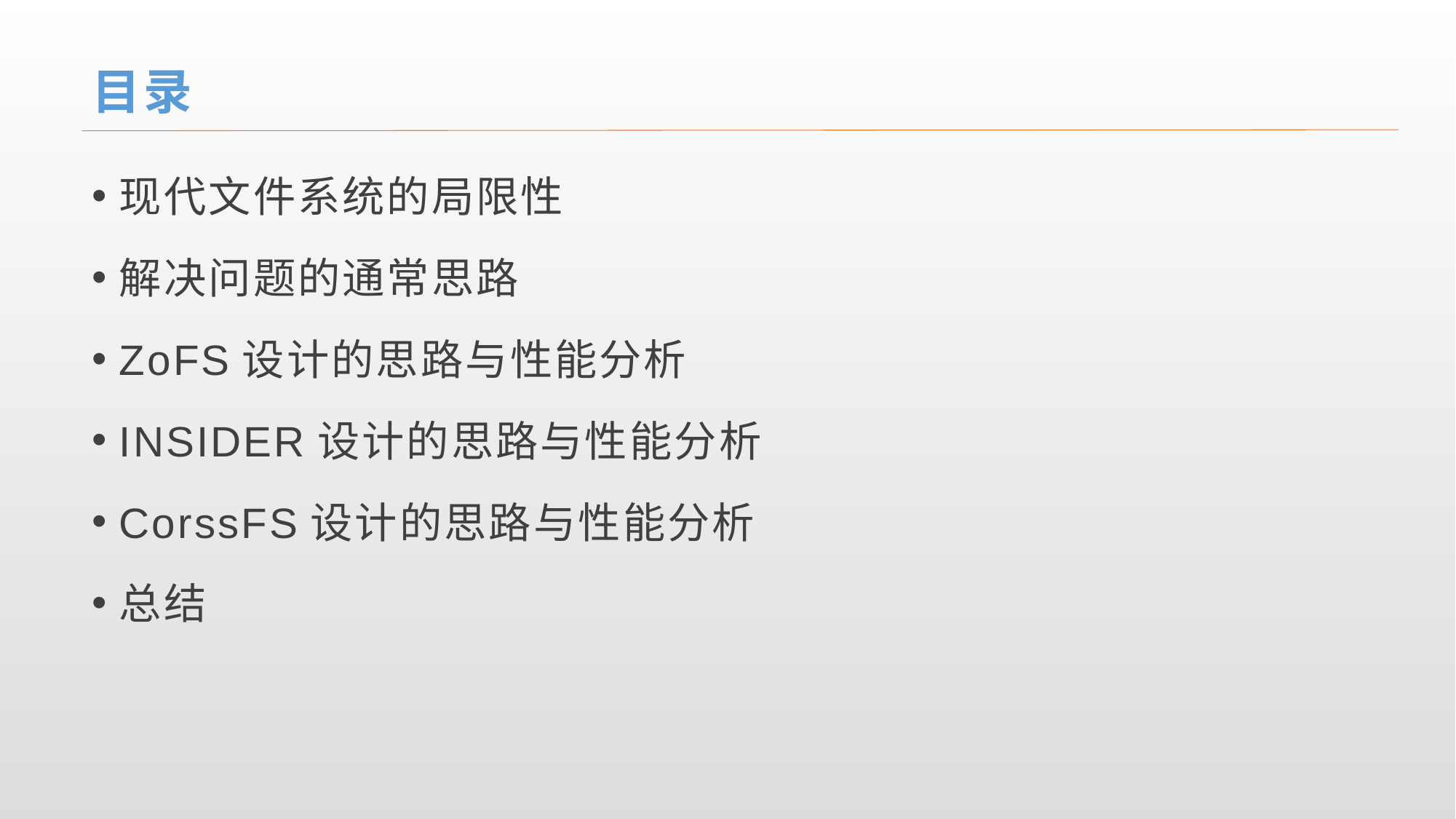

# 目录
现代文件系统的局限性
解决问题的通常思路
ZoFS设计的思路与性能分析
INSIDER设计的思路与性能分析
CorssFS设计的思路与性能分析
总结